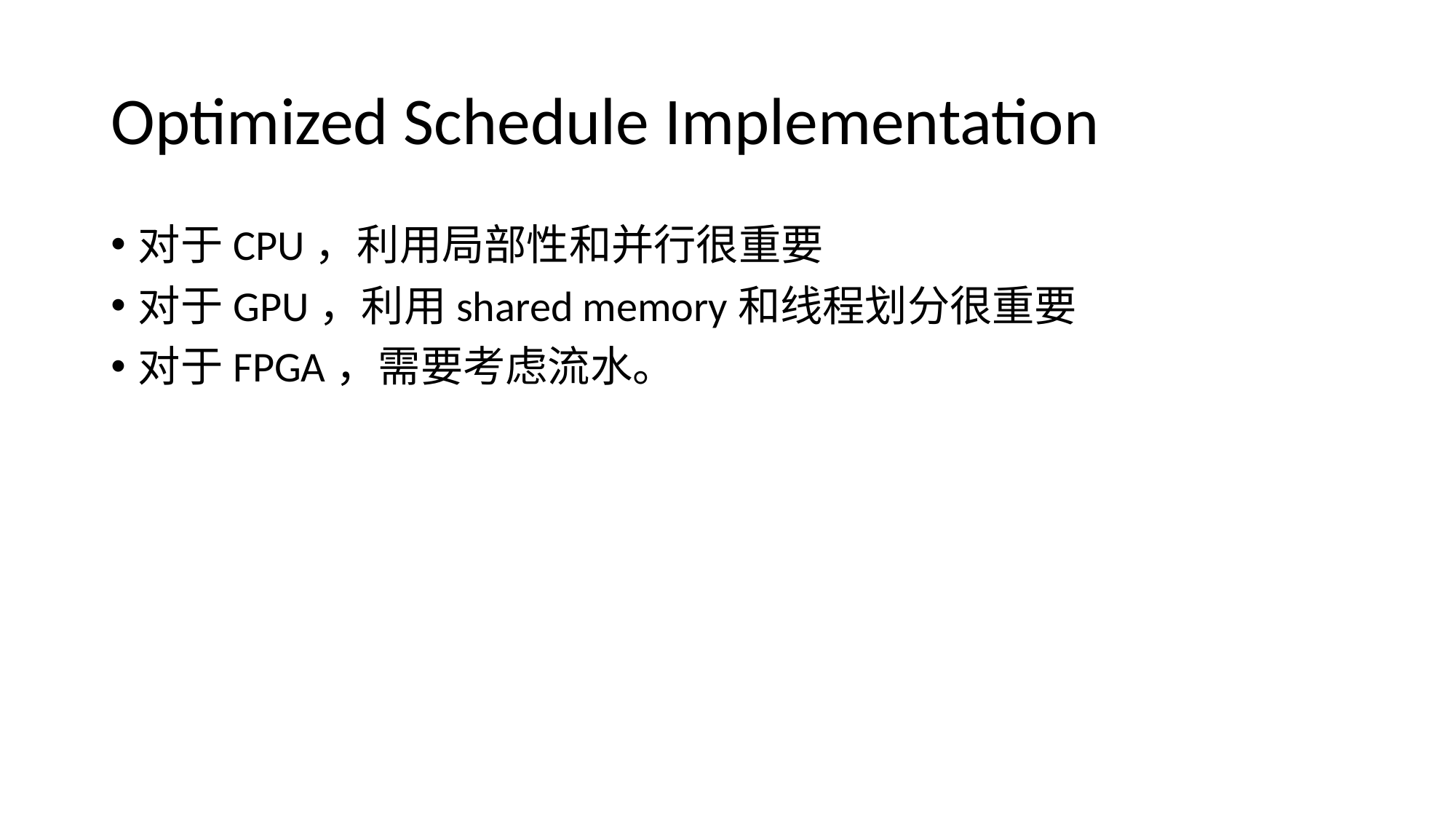

# Optimized Schedule Implementation
对于CPU，利用局部性和并行很重要
对于GPU，利用shared memory和线程划分很重要
对于FPGA，需要考虑流水。